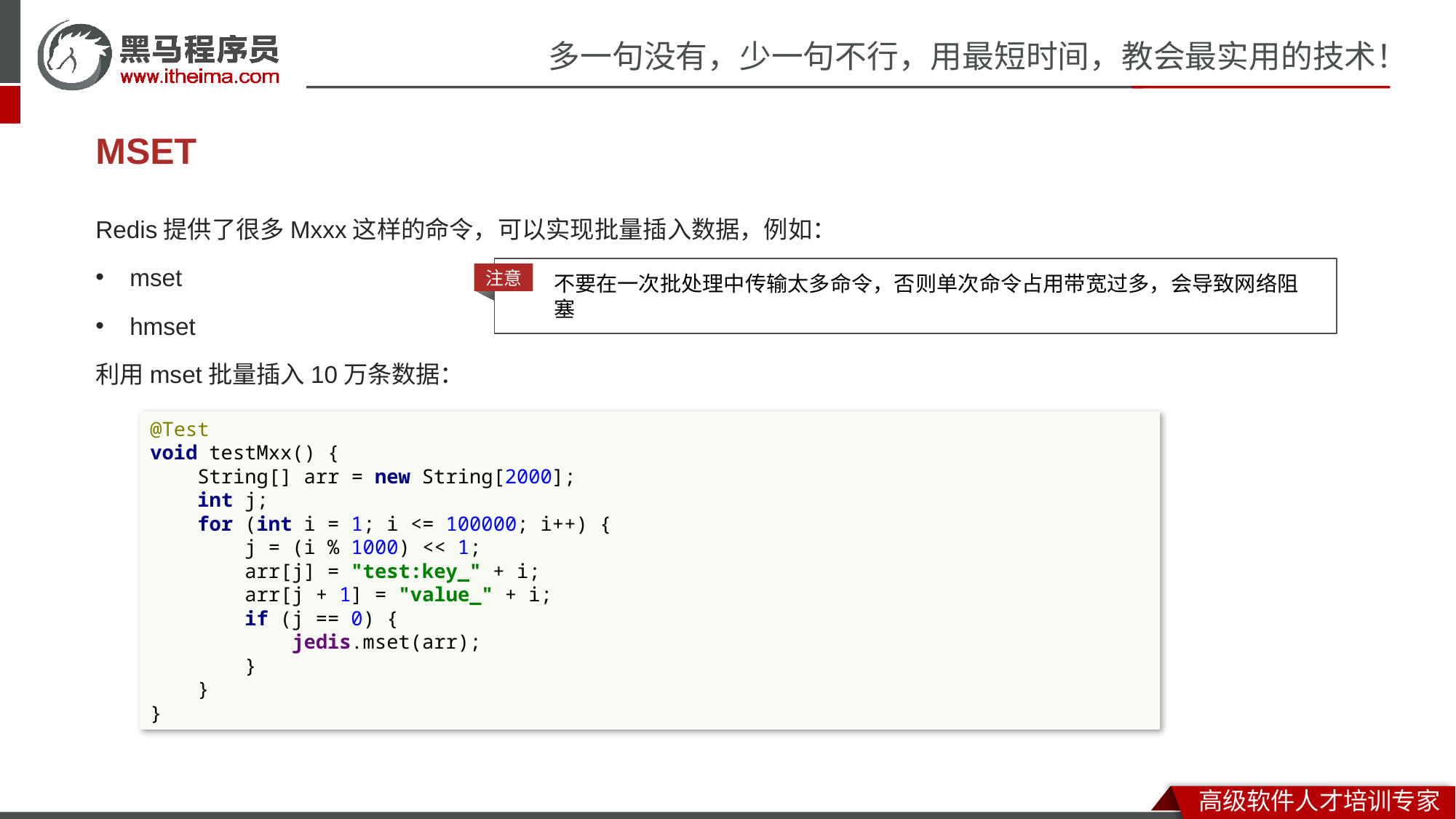

# MSET
Redis提供了很多Mxxx这样的命令，可以实现批量插入数据，例如：
mset
hmset
利用mset批量插入10万条数据：

不要在一次批处理中传输太多命令，否则单次命令占用带宽过多，会导致网络阻塞
注意

@Test
void testMxx() {
    String[] arr = new String[2000];
    int j;
    for (int i = 1; i <= 100000; i++) {
        j = (i % 1000) << 1;
        arr[j] = "test:key_" + i;
        arr[j + 1] = "value_" + i;
        if (j == 0) {
            jedis.mset(arr);
        }
    }
}